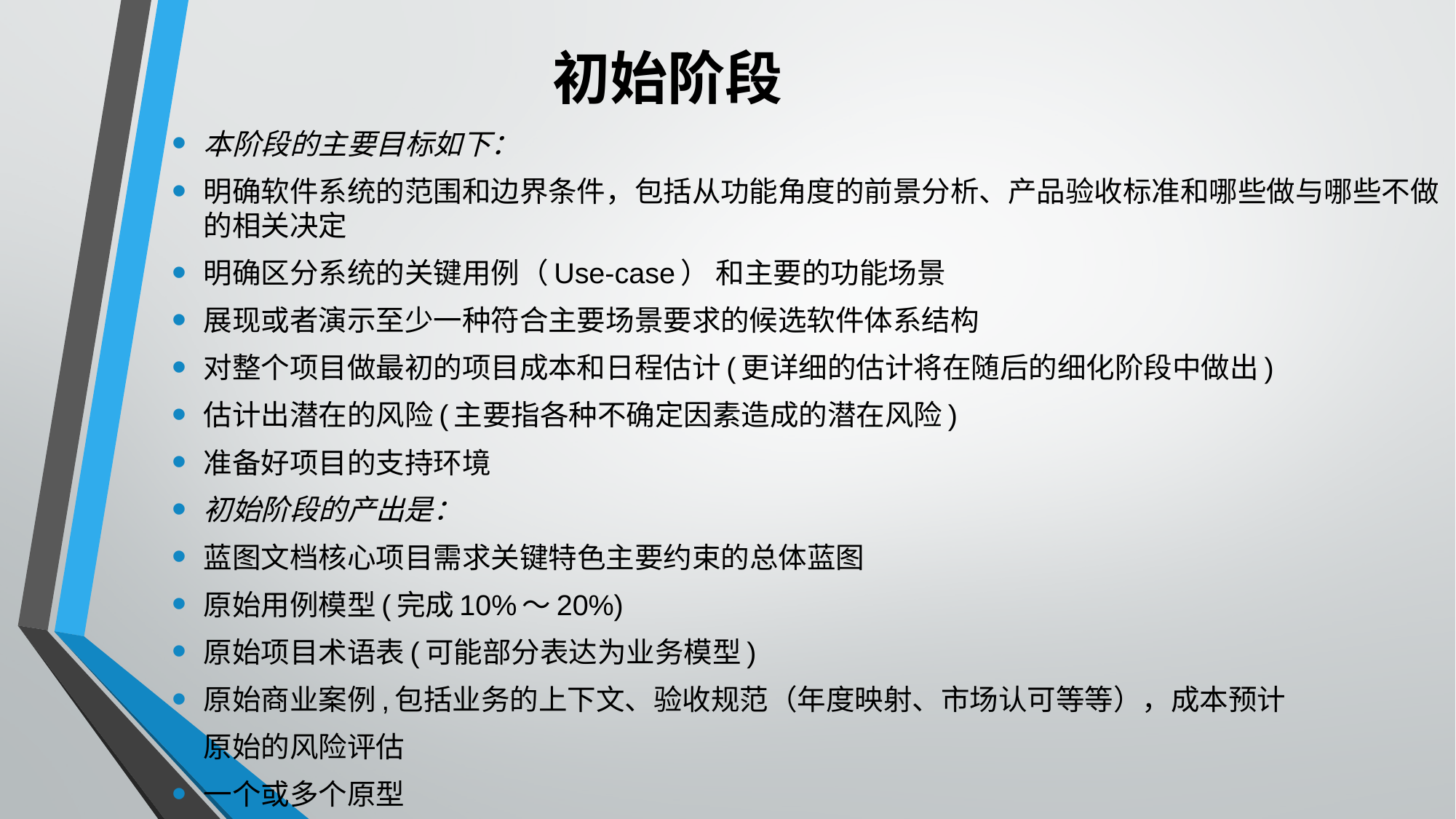

# 初始阶段
本阶段的主要目标如下：
明确软件系统的范围和边界条件，包括从功能角度的前景分析、产品验收标准和哪些做与哪些不做的相关决定
明确区分系统的关键用例（Use-case） 和主要的功能场景
展现或者演示至少一种符合主要场景要求的候选软件体系结构
对整个项目做最初的项目成本和日程估计(更详细的估计将在随后的细化阶段中做出)
估计出潜在的风险(主要指各种不确定因素造成的潜在风险)
准备好项目的支持环境
初始阶段的产出是：
蓝图文档核心项目需求关键特色主要约束的总体蓝图
原始用例模型(完成10%～20%)
原始项目术语表(可能部分表达为业务模型)
原始商业案例,包括业务的上下文、验收规范（年度映射、市场认可等等），成本预计
原始的风险评估
一个或多个原型